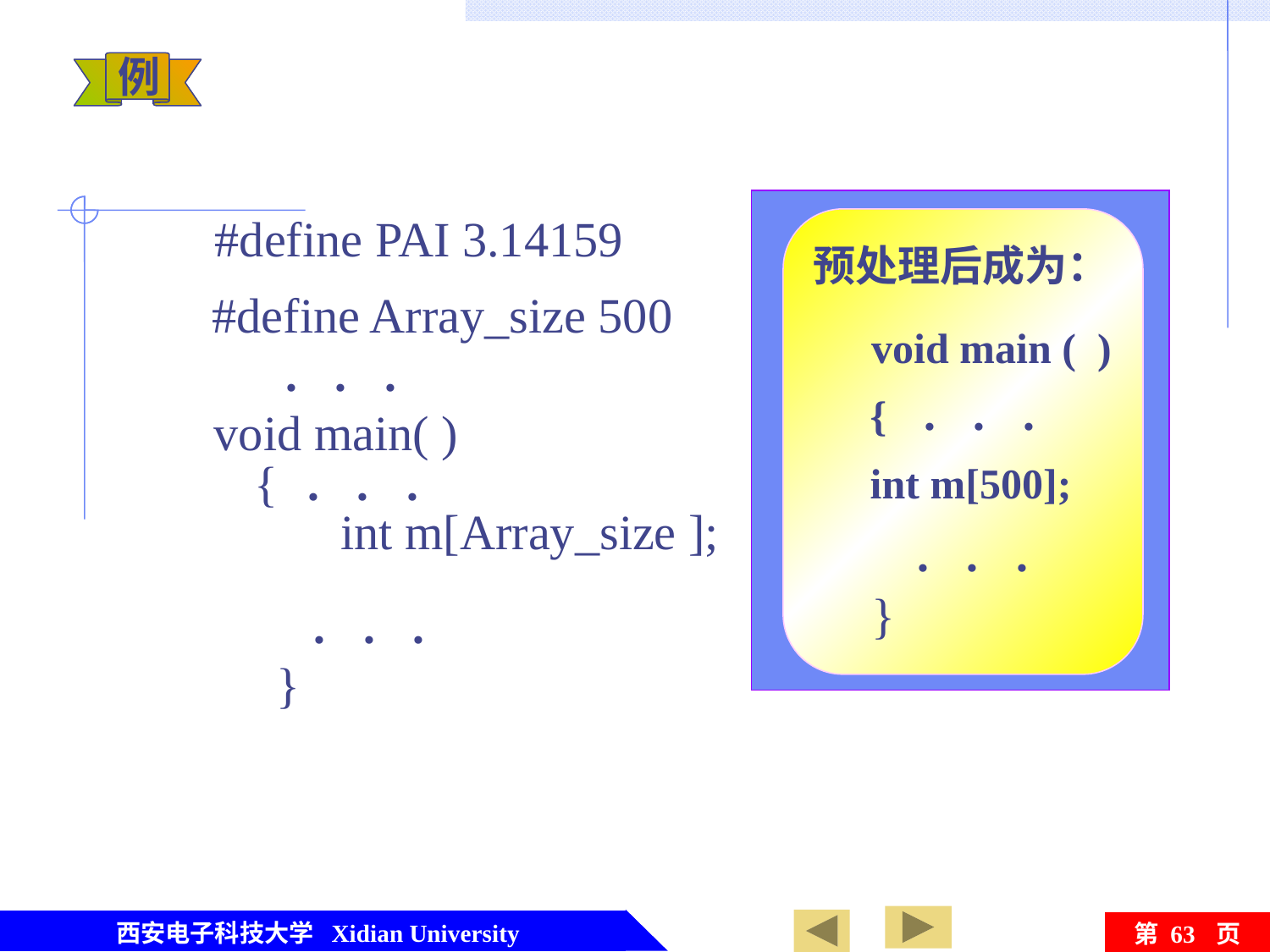

例

预处理后成为：
void main (  )
{  ．．．
int m[500];
 ．．．
 }
       #define PAI 3.14159
#define Array_size 500
．．．
void main( )
 { ．．．
．．．
}
int m[Array_size ];